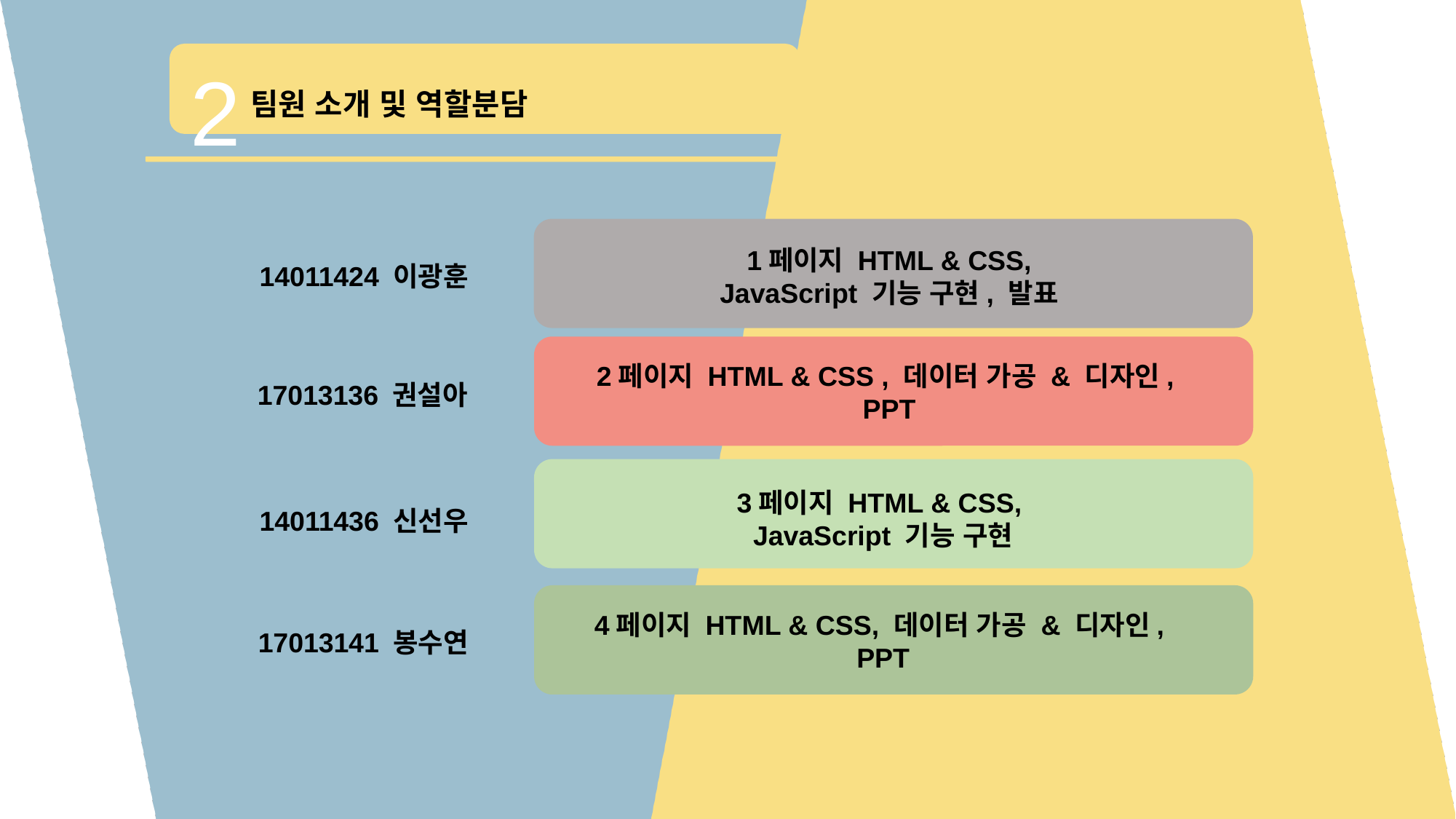

2
팀원 소개 및 역할 분담
 팀원 소개 및 역할분담

1페이지 HTML & CSS, JavaScript 기능 구현, 발표
14011424 이광훈
17013136 권설아
14011436 신선우
17013141 봉수연
2페이지 HTML & CSS , 데이터 가공 & 디자인,
PPT
3페이지 HTML & CSS,
JavaScript 기능 구현
4페이지 HTML & CSS, 데이터 가공 & 디자인,
PPT